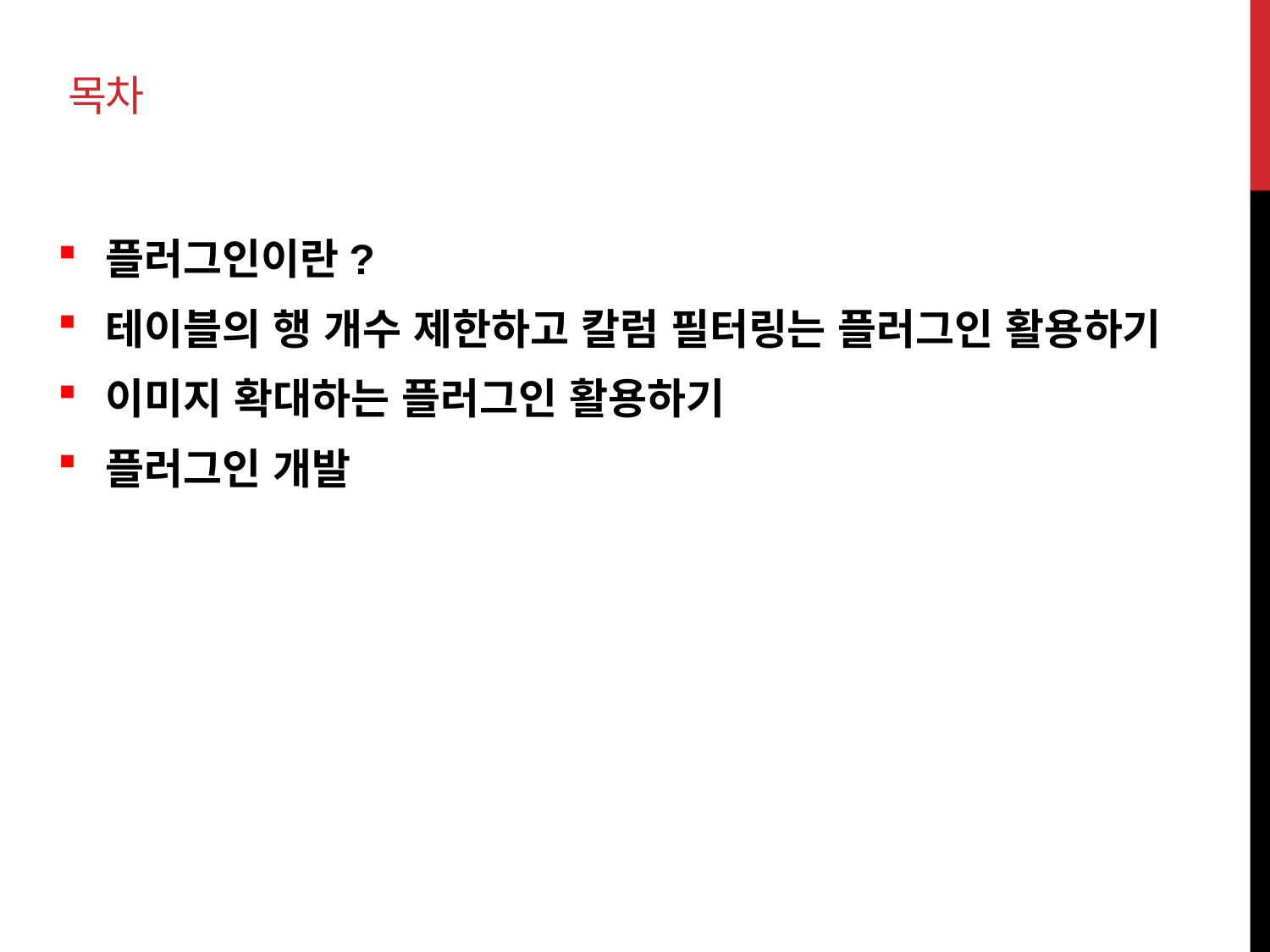

# 목차
플러그인이란?
테이블의 행 개수 제한하고 칼럼 필터링는 플러그인 활용하기
이미지 확대하는 플러그인 활용하기
플러그인 개발